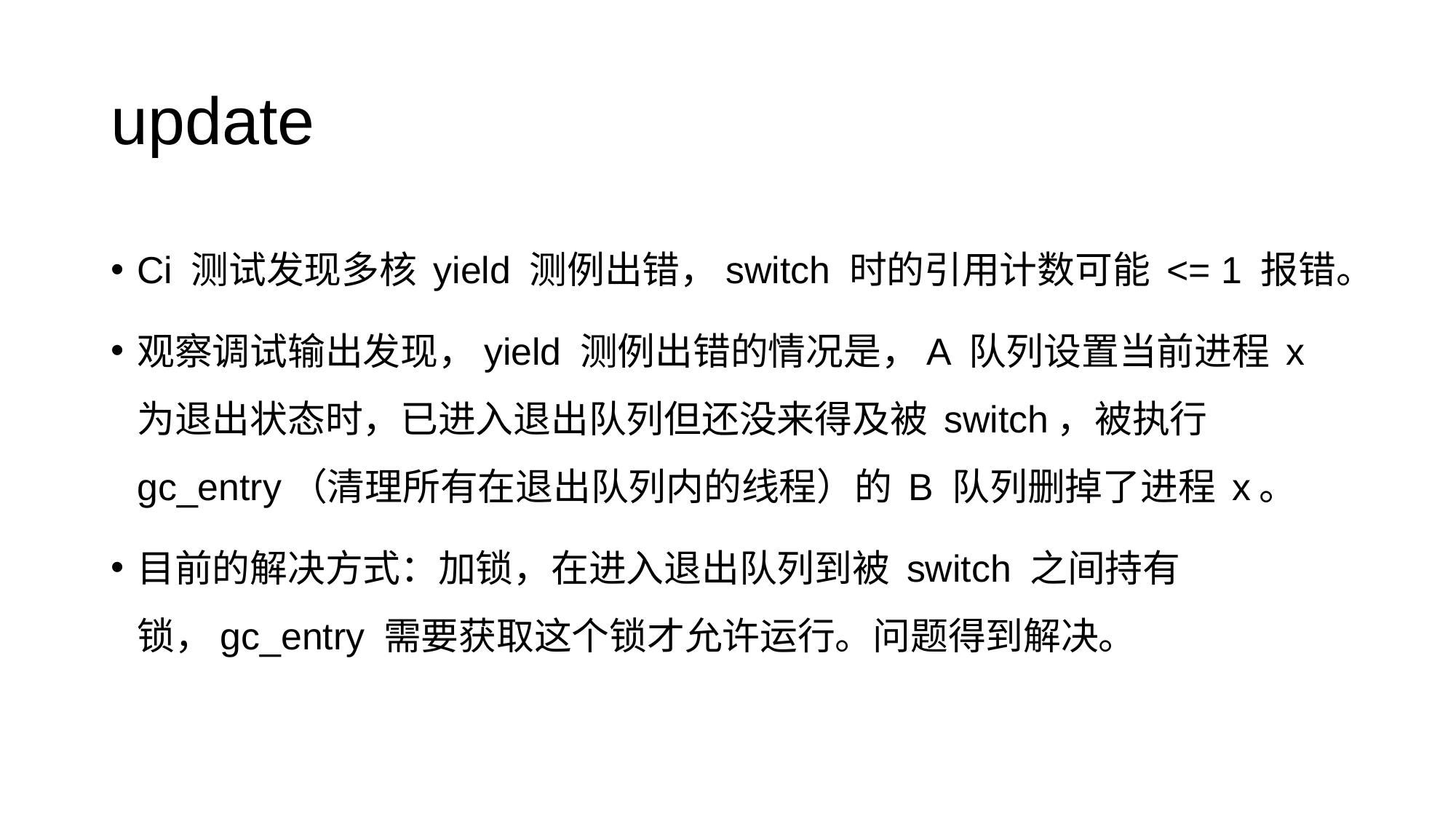

# update
Ci 测试发现多核 yield 测例出错，switch 时的引用计数可能 <= 1 报错。
观察调试输出发现，yield 测例出错的情况是，A 队列设置当前进程 x 为退出状态时，已进入退出队列但还没来得及被 switch，被执行 gc_entry（清理所有在退出队列内的线程）的 B 队列删掉了进程 x。
目前的解决方式：加锁，在进入退出队列到被 switch 之间持有锁，gc_entry 需要获取这个锁才允许运行。问题得到解决。